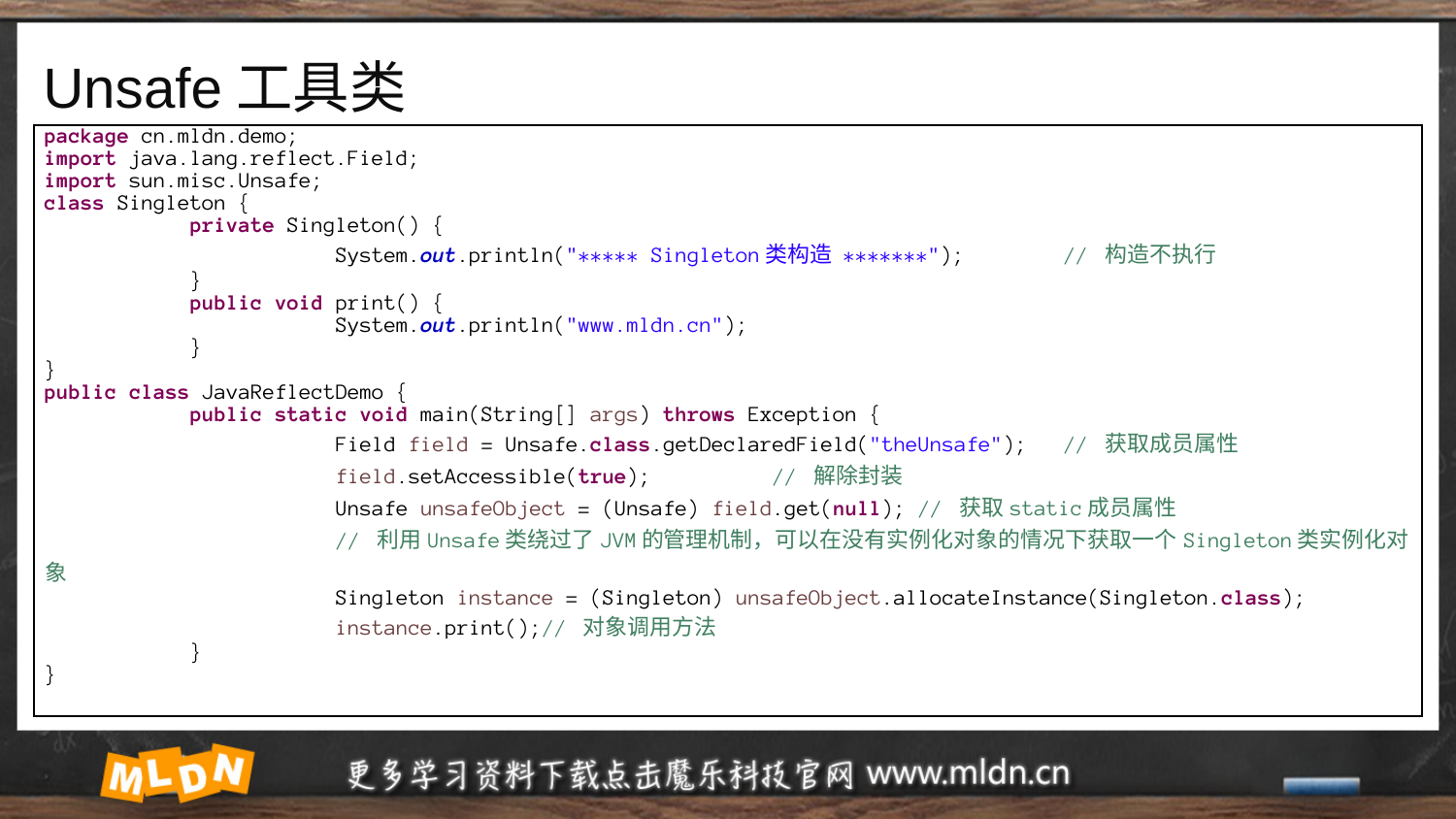

# Unsafe工具类
| package cn.mldn.demo; import java.lang.reflect.Field; import sun.misc.Unsafe; class Singleton { private Singleton() { System.out.println("\*\*\*\*\* Singleton类构造 \*\*\*\*\*\*\*"); // 构造不执行 } public void print() { System.out.println("www.mldn.cn"); } } public class JavaReflectDemo { public static void main(String[] args) throws Exception { Field field = Unsafe.class.getDeclaredField("theUnsafe"); // 获取成员属性 field.setAccessible(true); // 解除封装 Unsafe unsafeObject = (Unsafe) field.get(null); // 获取static成员属性 // 利用Unsafe类绕过了JVM的管理机制，可以在没有实例化对象的情况下获取一个Singleton类实例化对象 Singleton instance = (Singleton) unsafeObject.allocateInstance(Singleton.class); instance.print();// 对象调用方法 } } |
| --- |